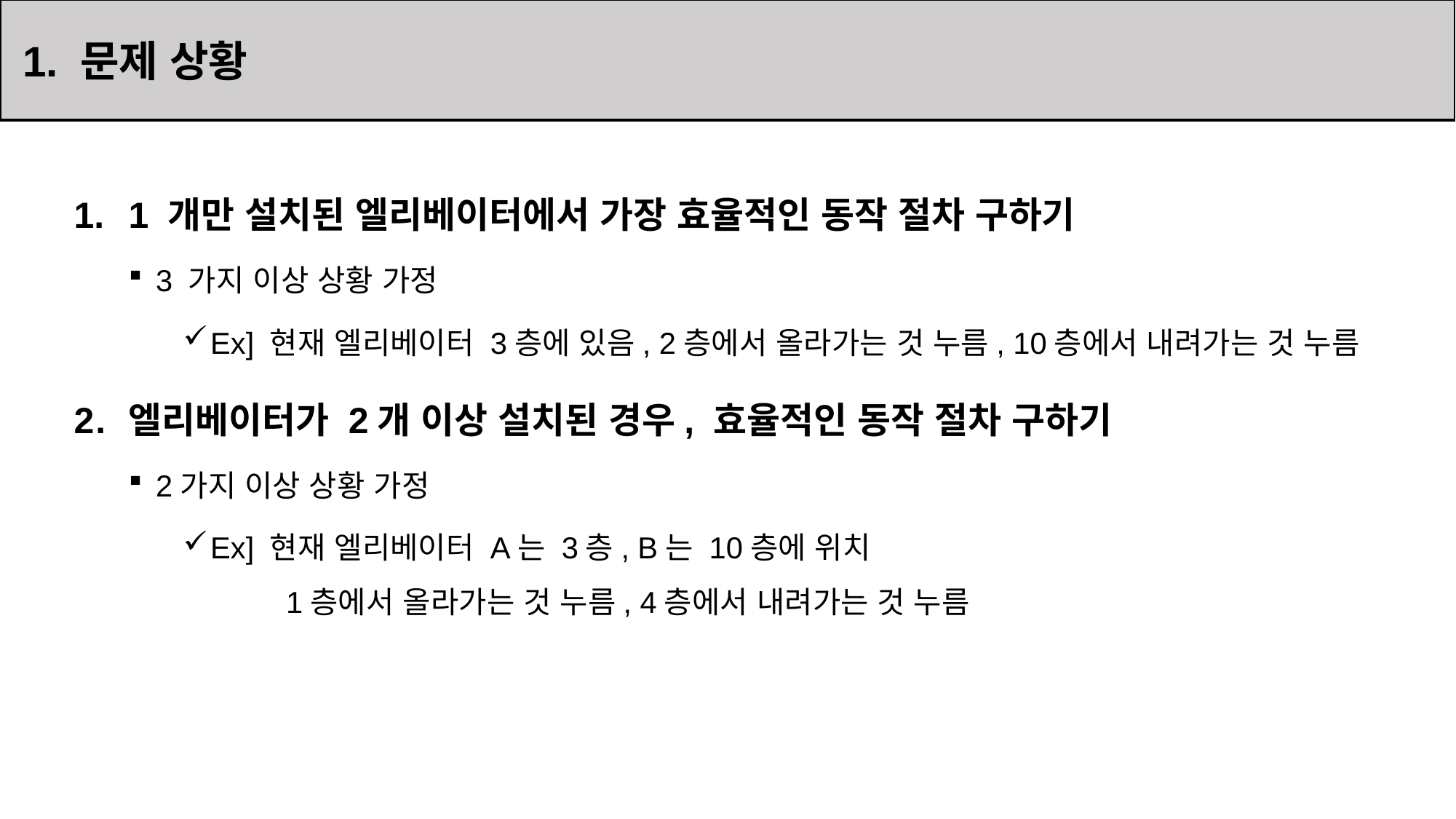

1. 문제 상황
1 개만 설치된 엘리베이터에서 가장 효율적인 동작 절차 구하기
3 가지 이상 상황 가정
Ex] 현재 엘리베이터 3층에 있음, 2층에서 올라가는 것 누름, 10층에서 내려가는 것 누름
엘리베이터가 2개 이상 설치된 경우, 효율적인 동작 절차 구하기
2가지 이상 상황 가정
Ex] 현재 엘리베이터 A는 3층, B는 10층에 위치
        1층에서 올라가는 것 누름, 4층에서 내려가는 것 누름